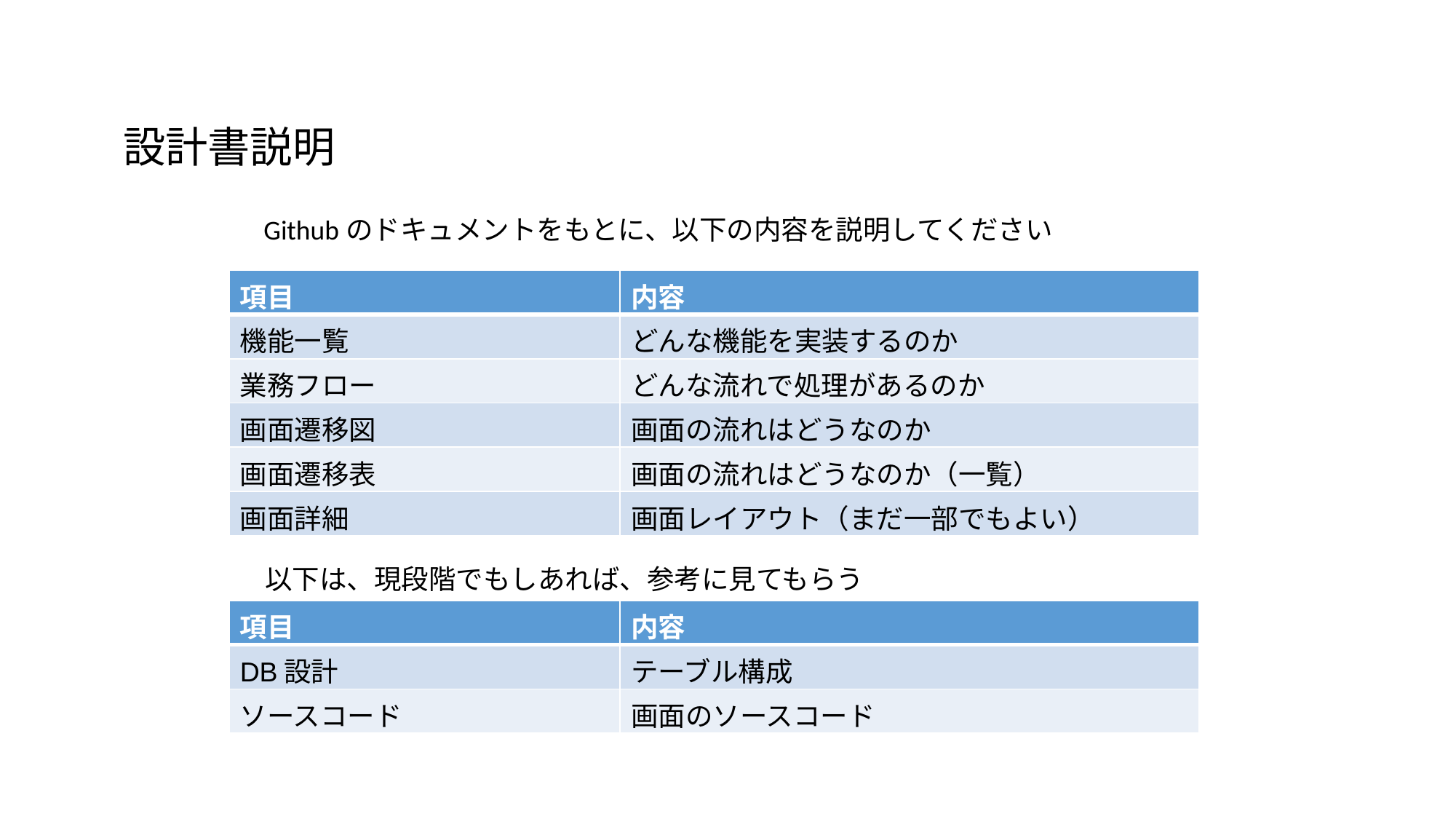

設計書説明
Githubのドキュメントをもとに、以下の内容を説明してください
| 項目 | 内容 |
| --- | --- |
| 機能一覧 | どんな機能を実装するのか |
| 業務フロー | どんな流れで処理があるのか |
| 画面遷移図 | 画面の流れはどうなのか |
| 画面遷移表 | 画面の流れはどうなのか（一覧） |
| 画面詳細 | 画面レイアウト（まだ一部でもよい） |
以下は、現段階でもしあれば、参考に見てもらう
| 項目 | 内容 |
| --- | --- |
| DB設計 | テーブル構成 |
| ソースコード | 画面のソースコード |